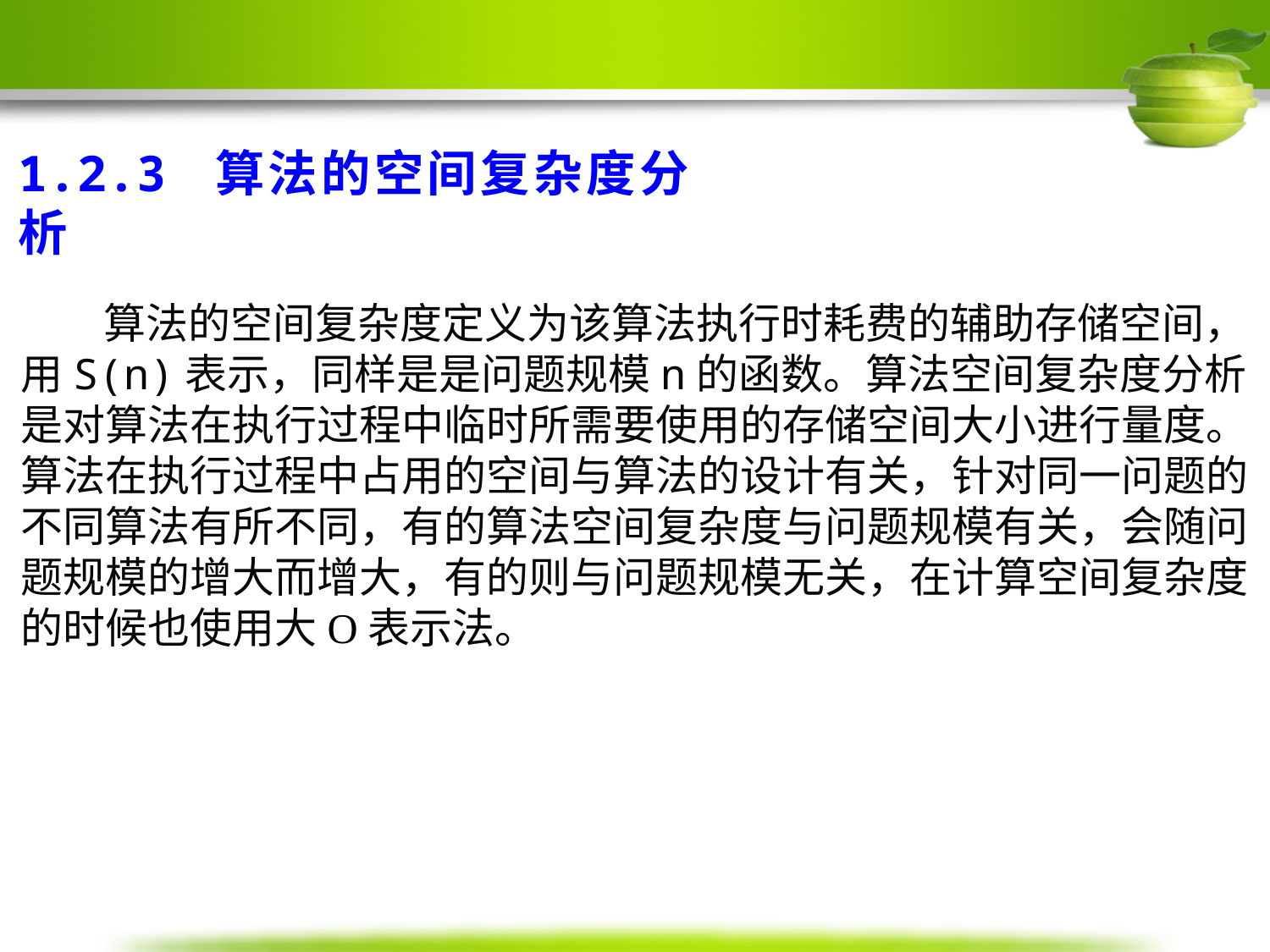

1.2.3 算法的空间复杂度分析
 算法的空间复杂度定义为该算法执行时耗费的辅助存储空间，用S(n)表示，同样是是问题规模n的函数。算法空间复杂度分析是对算法在执行过程中临时所需要使用的存储空间大小进行量度。算法在执行过程中占用的空间与算法的设计有关，针对同一问题的不同算法有所不同，有的算法空间复杂度与问题规模有关，会随问题规模的增大而增大，有的则与问题规模无关，在计算空间复杂度的时候也使用大O表示法。